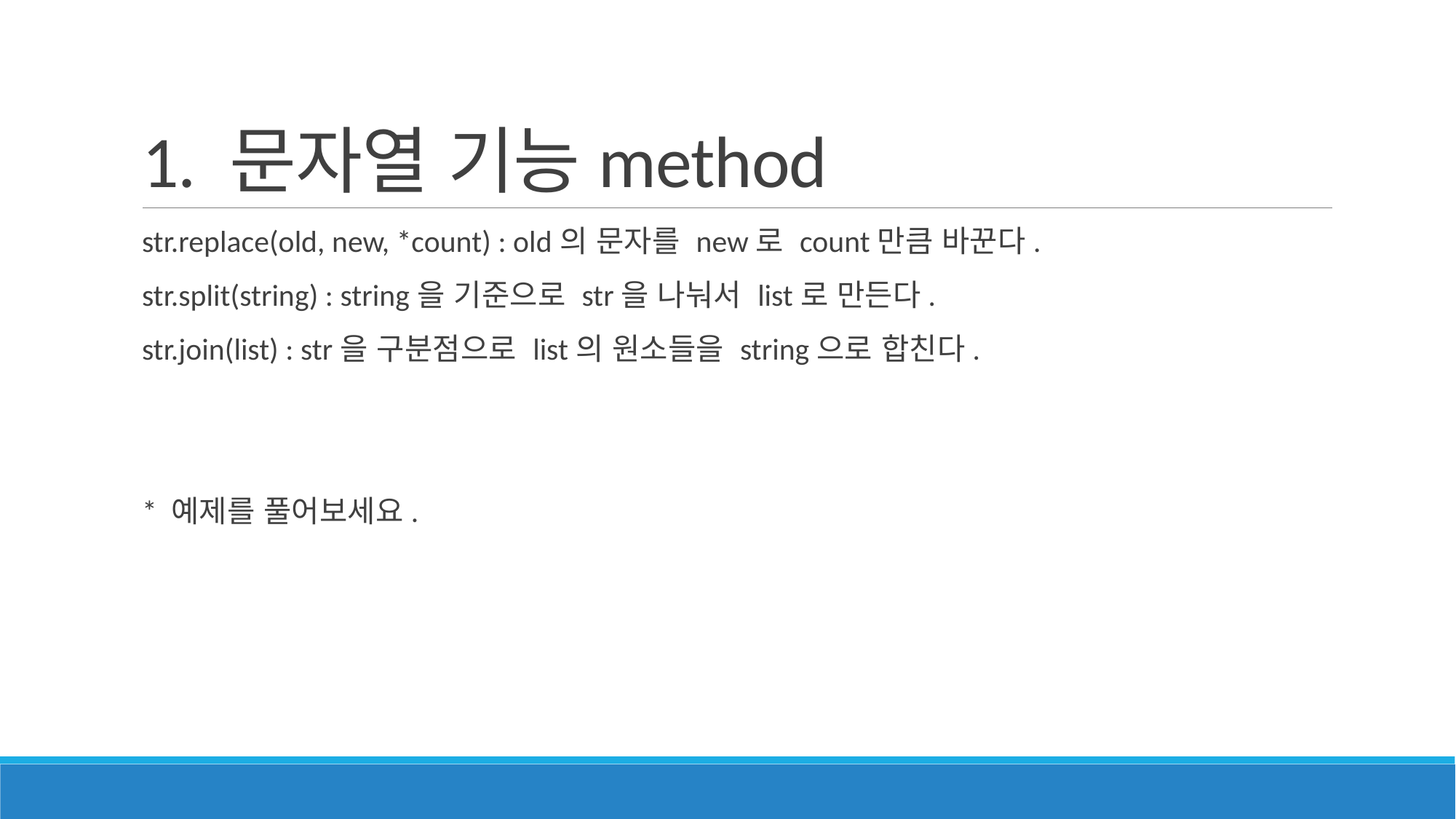

# 1. 문자열 기능method
str.replace(old, new, *count) : old의 문자를 new로 count만큼 바꾼다.
str.split(string) : string을 기준으로 str을 나눠서 list로 만든다.
str.join(list) : str을 구분점으로 list의 원소들을 string으로 합친다.

* 예제를 풀어보세요.